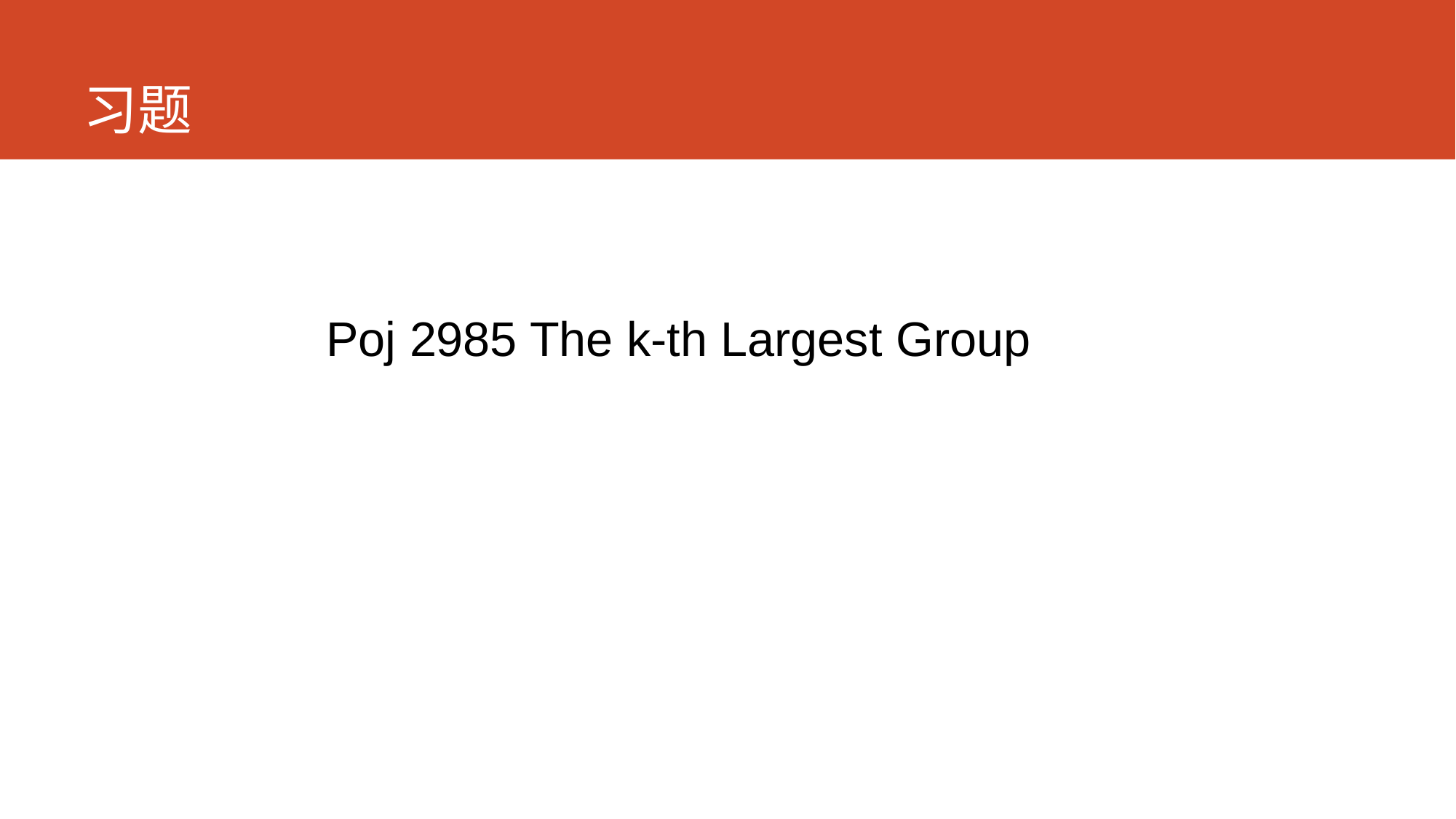

# 习题
Poj 2985 The k-th Largest Group